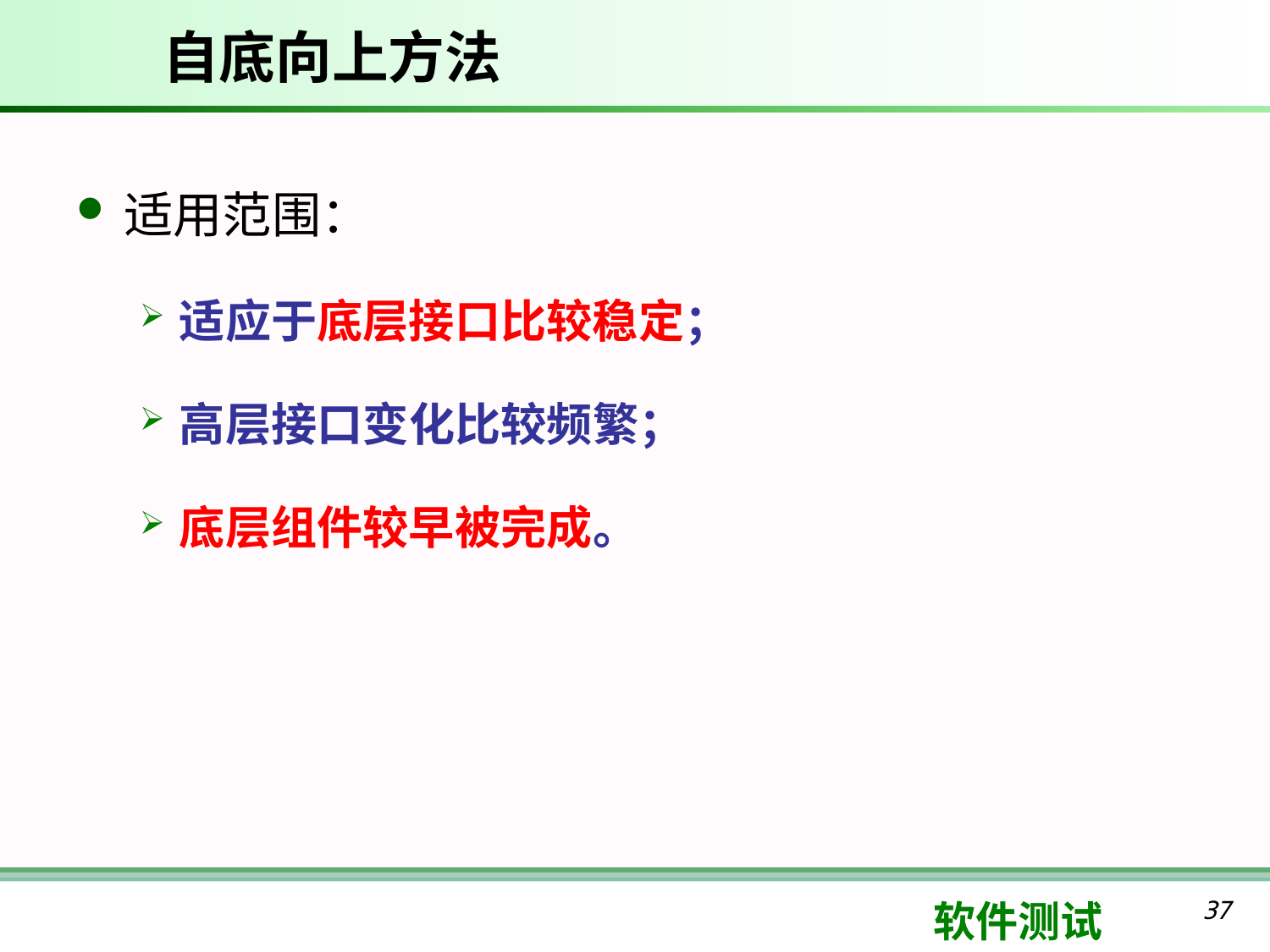

自底向上方法
适用范围：
适应于底层接口比较稳定；
高层接口变化比较频繁；
底层组件较早被完成。
37